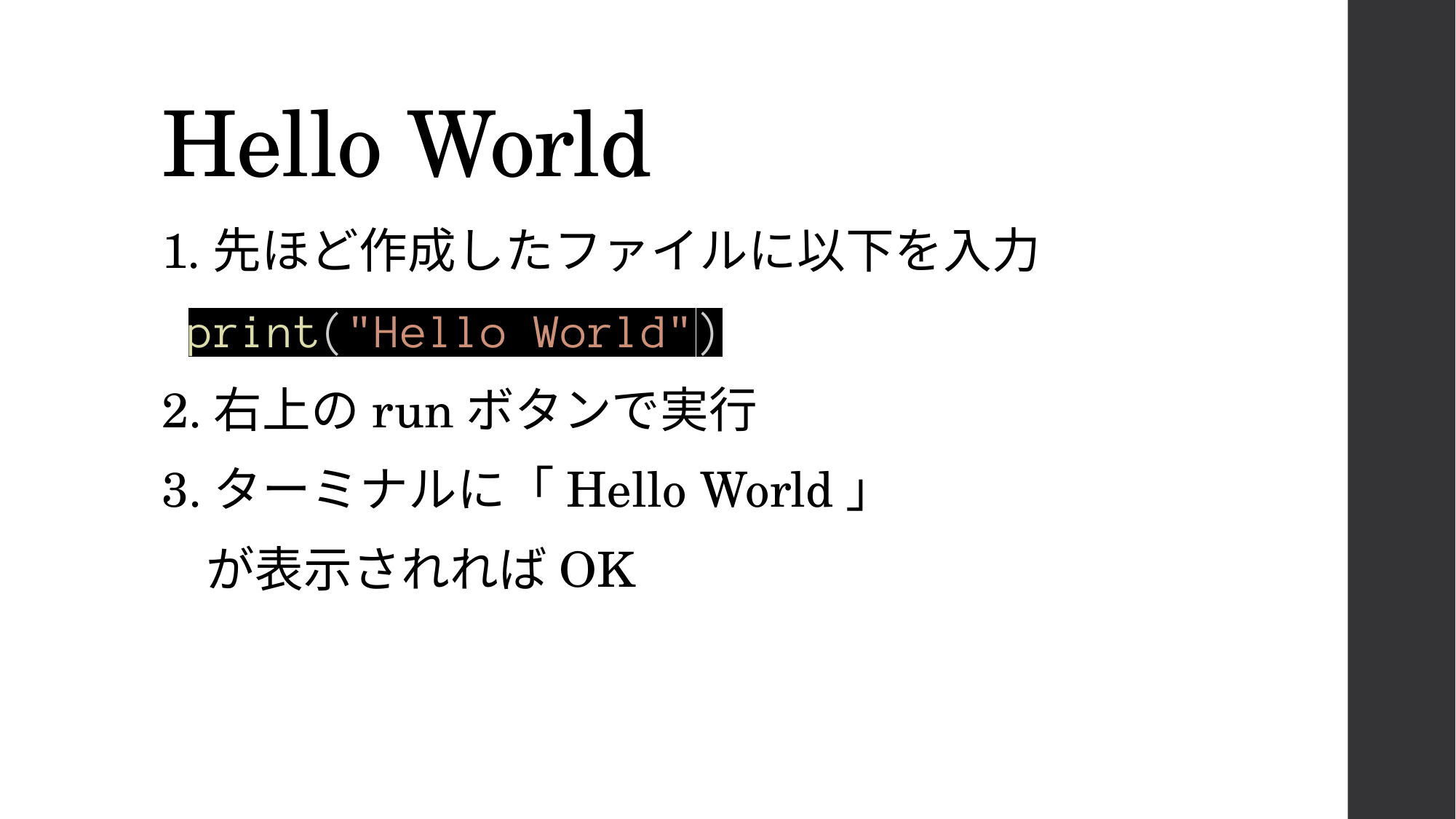

# Hello World
1.先ほど作成したファイルに以下を入力
 print("Hello World")
2.右上のrunボタンで実行
3.ターミナルに「Hello World」
   が表示されればOK